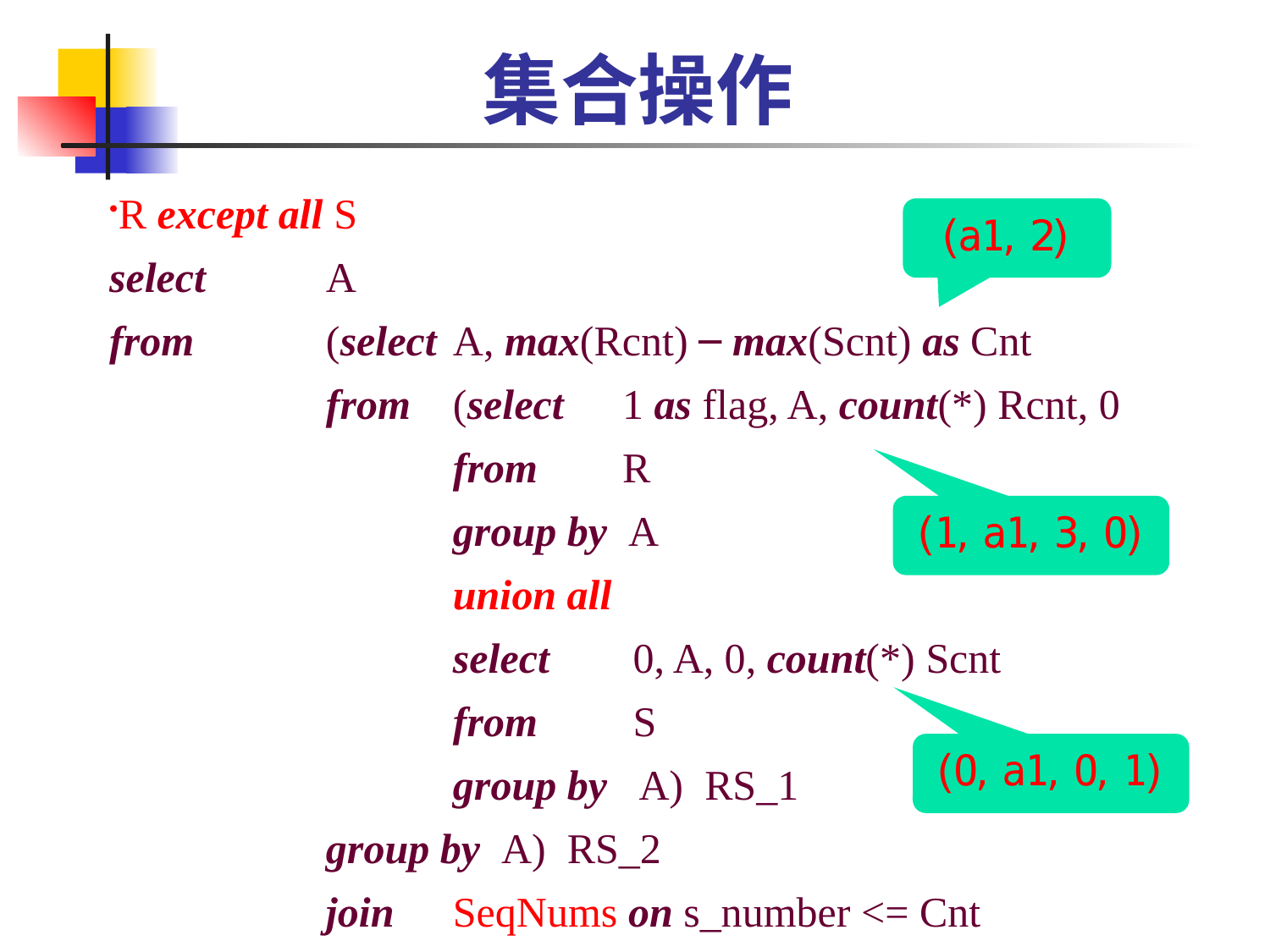

# 集合操作
R except all S
select	A
from		(select	A, max(Rcnt) – max(Scnt) as Cnt
		from	(select	    1 as flag, A, count(*) Rcnt, 0
			from	    R
			group by  A
			union all
			select	     0, A, 0, count(*) Scnt
			from	     S
			group by   A)  RS_1
		group by  A)  RS_2
		join 	SeqNums on s_number <= Cnt
(a1, 2)
(1, a1, 3, 0)
(0, a1, 0, 1)